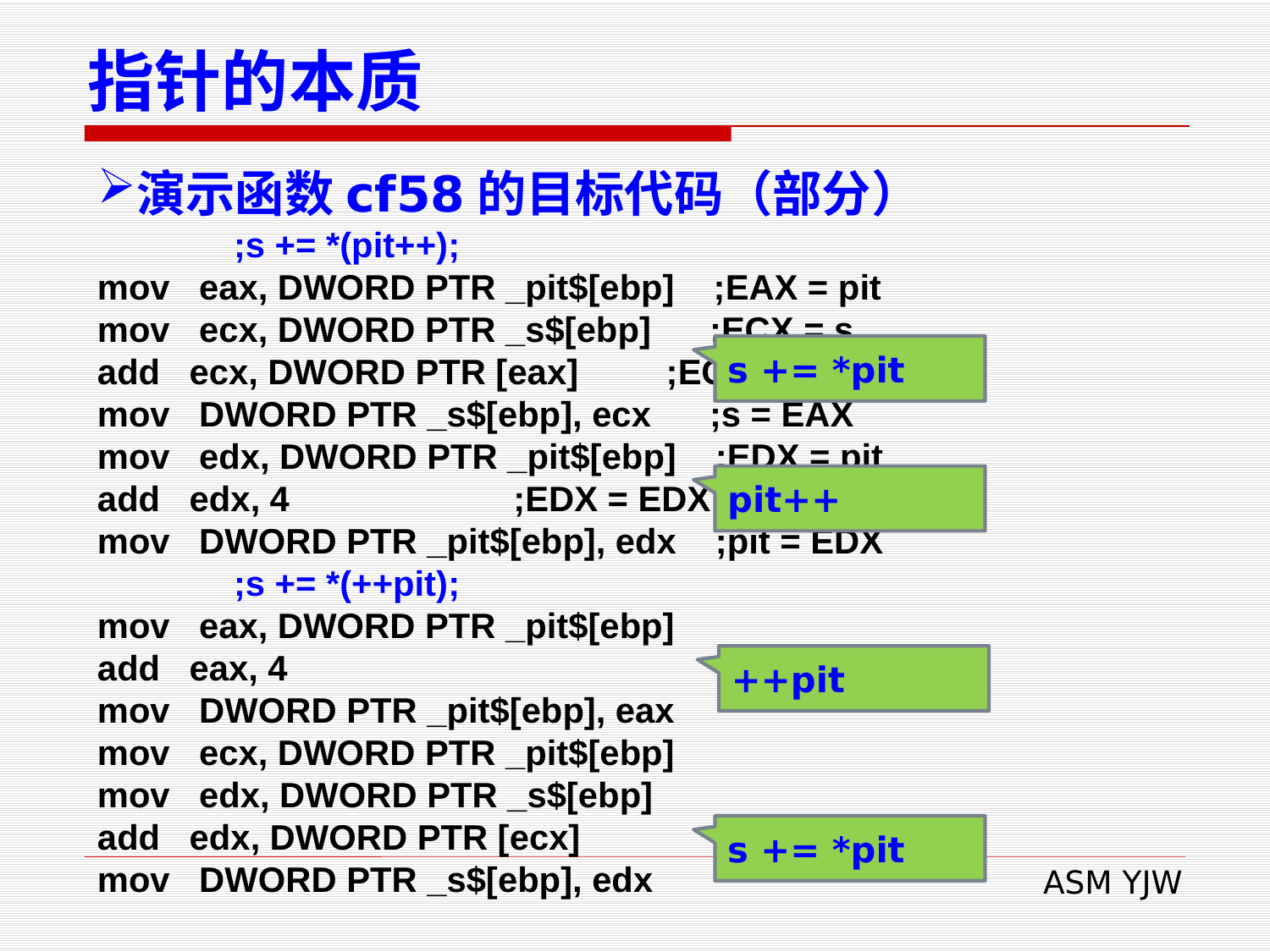

# 指针的本质
演示函数cf58的目标代码（部分）
              ;s += *(pit++);
mov   eax, DWORD PTR _pit$[ebp]    ;EAX = pit
mov   ecx, DWORD PTR _s$[ebp]      ;ECX = s
add   ecx, DWORD PTR [eax]         ;ECX = s + *pit
mov   DWORD PTR _s$[ebp], ecx      ;s = EAX
mov   edx, DWORD PTR _pit$[ebp]    ;EDX = pit
add   edx, 4                       ;EDX = EDX + 4
mov   DWORD PTR _pit$[ebp], edx    ;pit = EDX
              ;s += *(++pit);
mov   eax, DWORD PTR _pit$[ebp]
add   eax, 4
mov   DWORD PTR _pit$[ebp], eax
mov   ecx, DWORD PTR _pit$[ebp]
mov   edx, DWORD PTR _s$[ebp]
add   edx, DWORD PTR [ecx]
mov   DWORD PTR _s$[ebp], edx
s += *pit
pit++
++pit
s += *pit